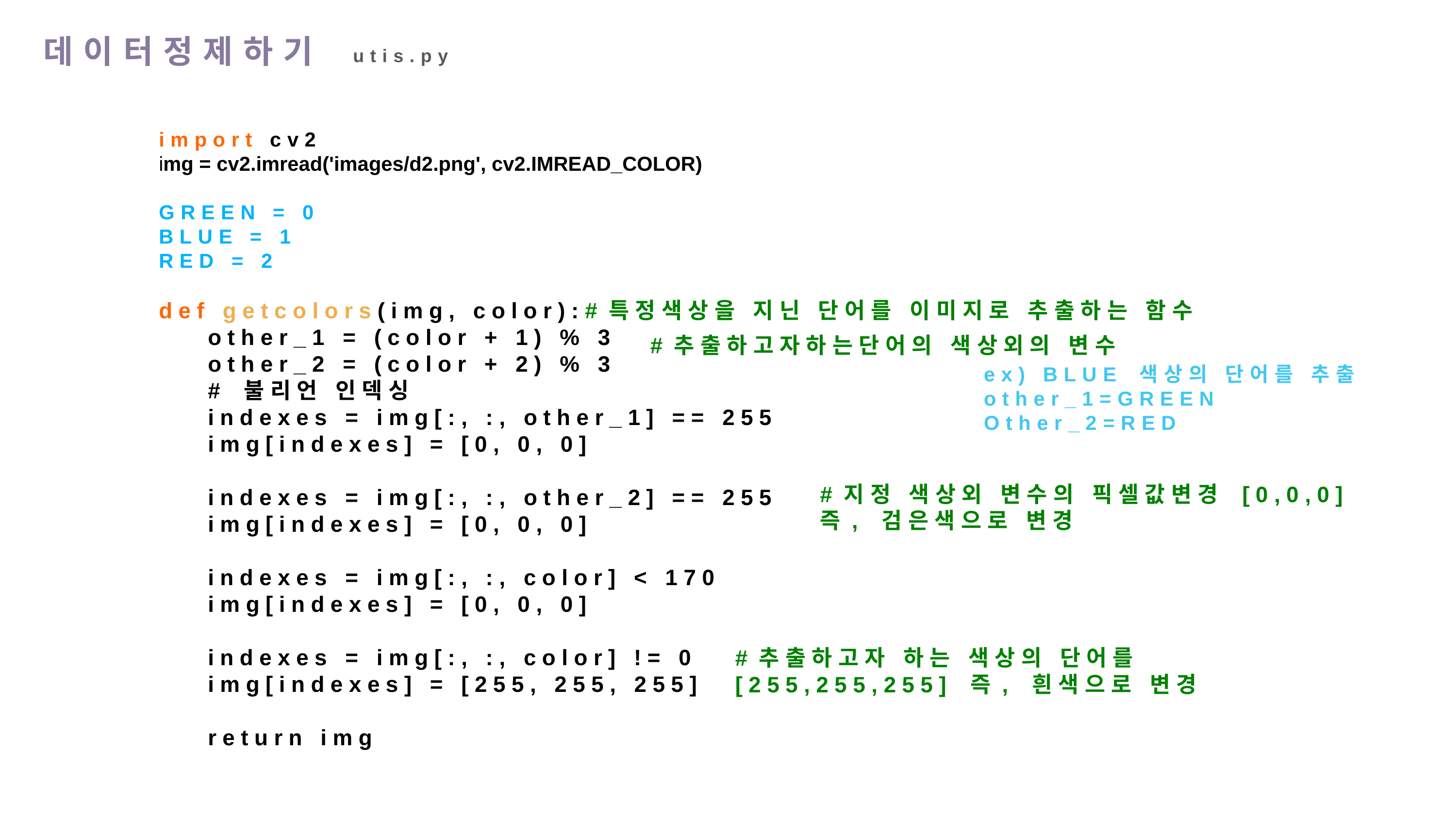

데이터정제하기
utis.py
import cv2
img = cv2.imread('images/d2.png', cv2.IMREAD_COLOR)

GREEN = 0
BLUE = 1
RED = 2

def getcolors(img, color):#특정색상을 지닌 단어를 이미지로 추출하는 함수
    other_1 = (color + 1) % 3
    other_2 = (color + 2) % 3
    # 불리언 인덱싱
    indexes = img[:, :, other_1] == 255
    img[indexes] = [0, 0, 0]

    indexes = img[:, :, other_2] == 255
    img[indexes] = [0, 0, 0]

    indexes = img[:, :, color] < 170
    img[indexes] = [0, 0, 0]

    indexes = img[:, :, color] != 0
    img[indexes] = [255, 255, 255]

    return img
#추출하고자하는단어의 색상외의 변수
ex) BLUE 색상의 단어를 추출
other_1=GREEN
Other_2=RED

#지정 색상외 변수의 픽셀값변경 [0,0,0]
즉, 검은색으로 변경

#추출하고자 하는 색상의 단어를
[255,255,255] 즉, 흰색으로 변경